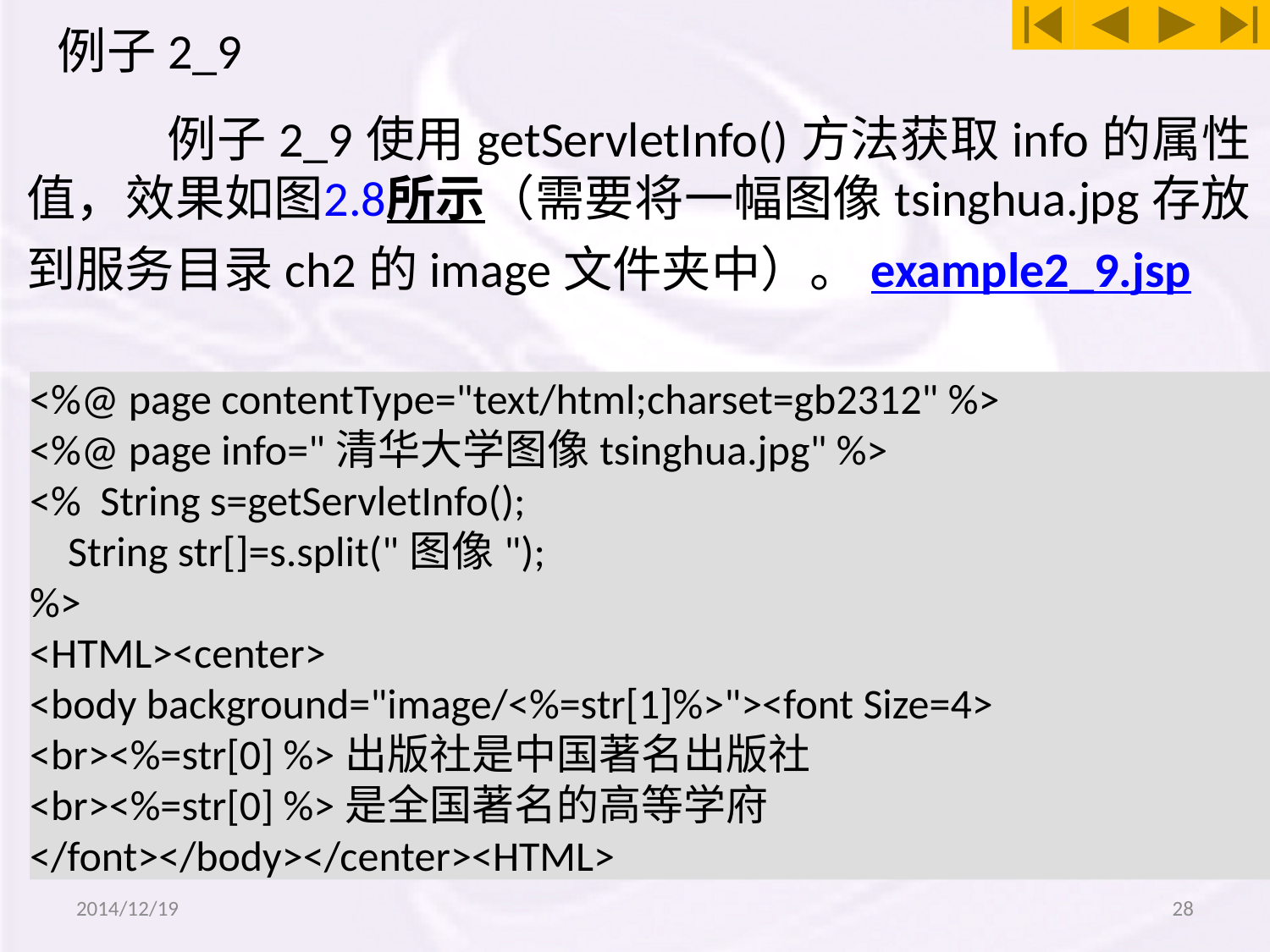

# 例子2_9
           例子2_9使用getServletInfo()方法获取info的属性值，效果如图2.8所示（需要将一幅图像tsinghua.jpg存放到服务目录ch2的image文件夹中）。example2_9.jsp
<%@ page contentType="text/html;charset=gb2312" %>
<%@ page info="清华大学图像tsinghua.jpg" %>
<%  String s=getServletInfo();
    String str[]=s.split("图像");
%>
<HTML><center>
<body background="image/<%=str[1]%>"><font Size=4>
<br><%=str[0] %>出版社是中国著名出版社
<br><%=str[0] %>是全国著名的高等学府
</font></body></center><HTML>
2014/12/19
28